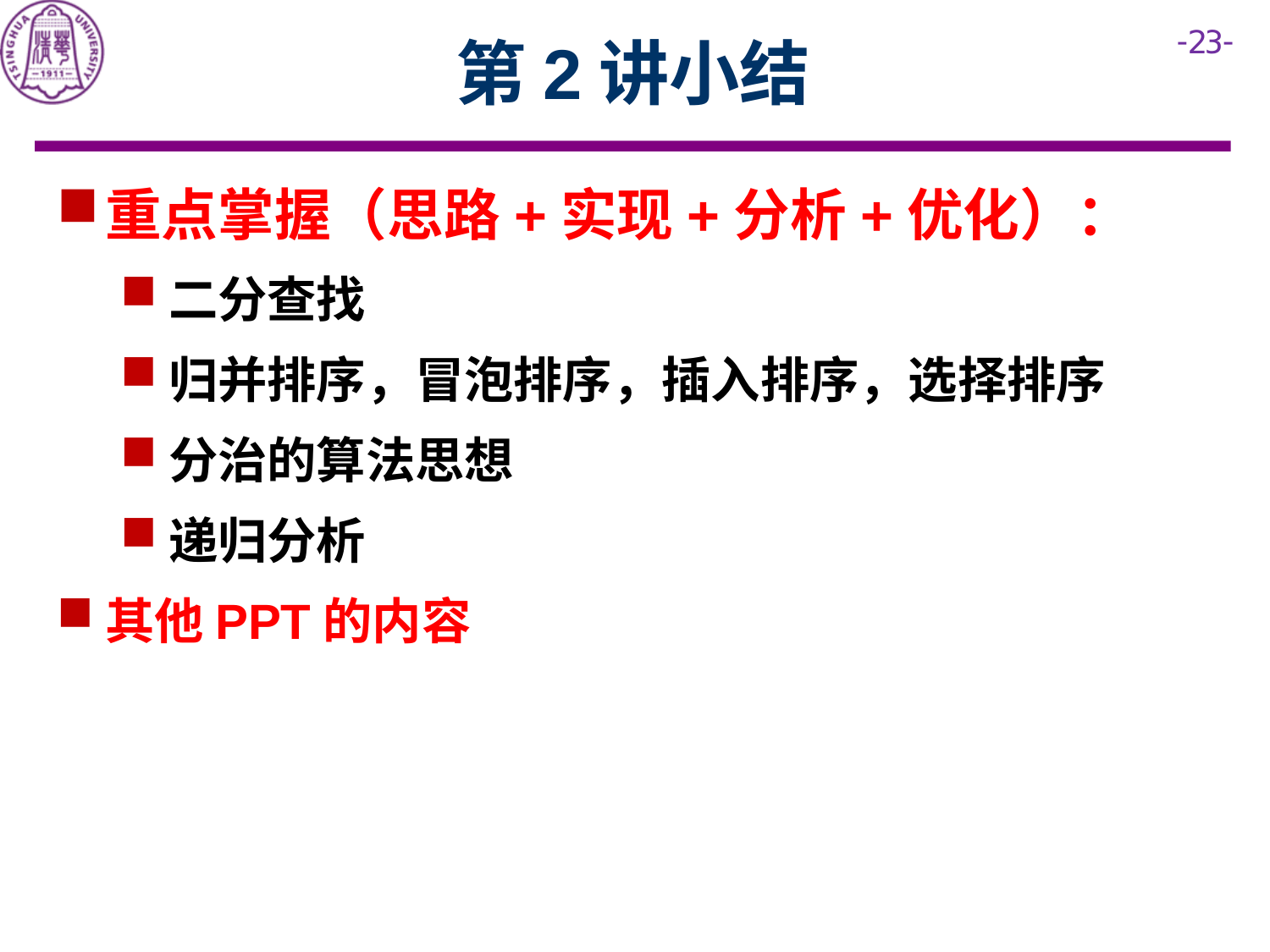

# 第2讲小结
重点掌握（思路+实现+分析+优化）：
二分查找
归并排序，冒泡排序，插入排序，选择排序
分治的算法思想
递归分析
其他PPT的内容